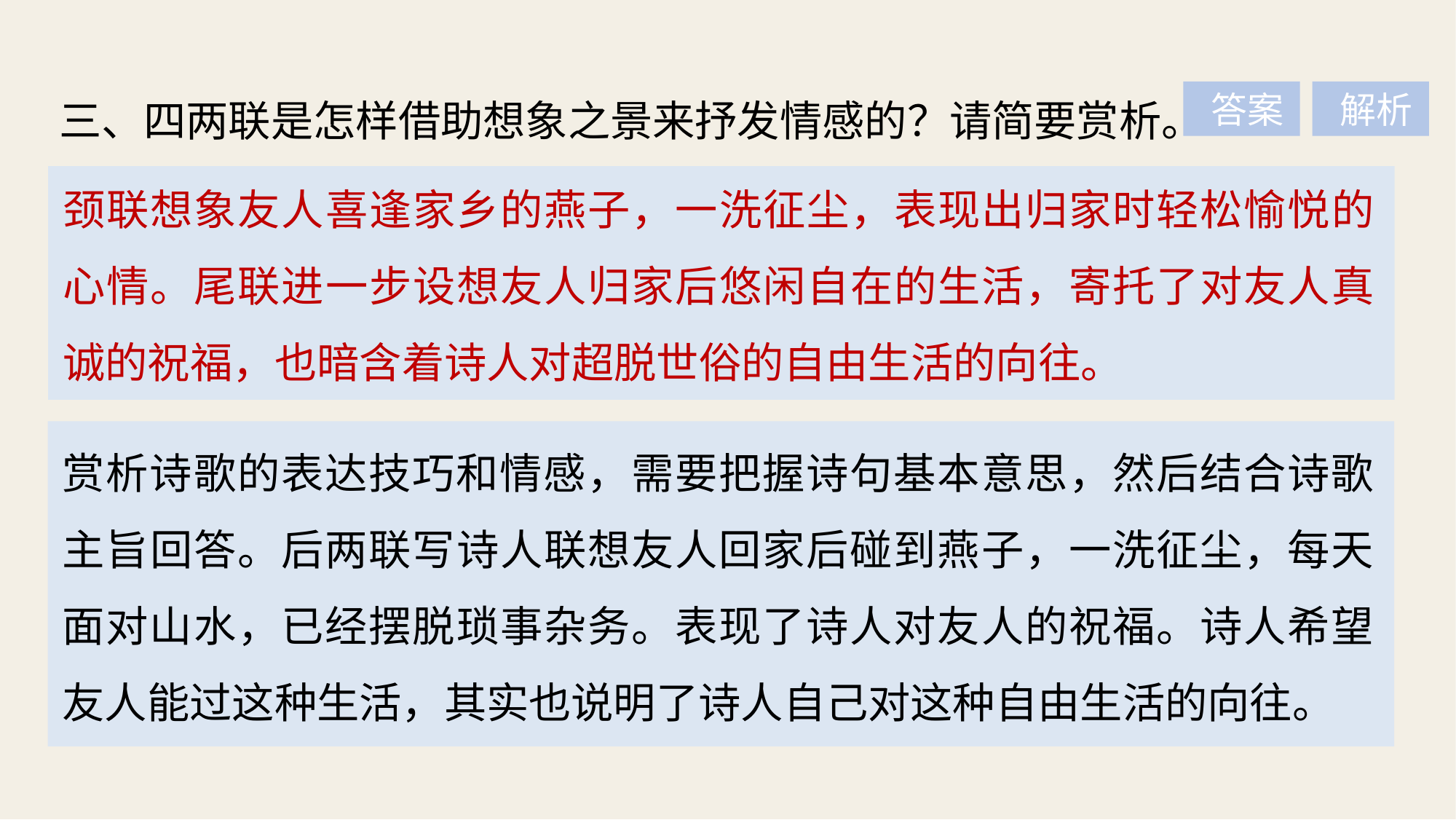

三、四两联是怎样借助想象之景来抒发情感的？请简要赏析。
 答案
 解析
颈联想象友人喜逢家乡的燕子，一洗征尘，表现出归家时轻松愉悦的心情。尾联进一步设想友人归家后悠闲自在的生活，寄托了对友人真诚的祝福，也暗含着诗人对超脱世俗的自由生活的向往。

赏析诗歌的表达技巧和情感，需要把握诗句基本意思，然后结合诗歌主旨回答。后两联写诗人联想友人回家后碰到燕子，一洗征尘，每天面对山水，已经摆脱琐事杂务。表现了诗人对友人的祝福。诗人希望友人能过这种生活，其实也说明了诗人自己对这种自由生活的向往。